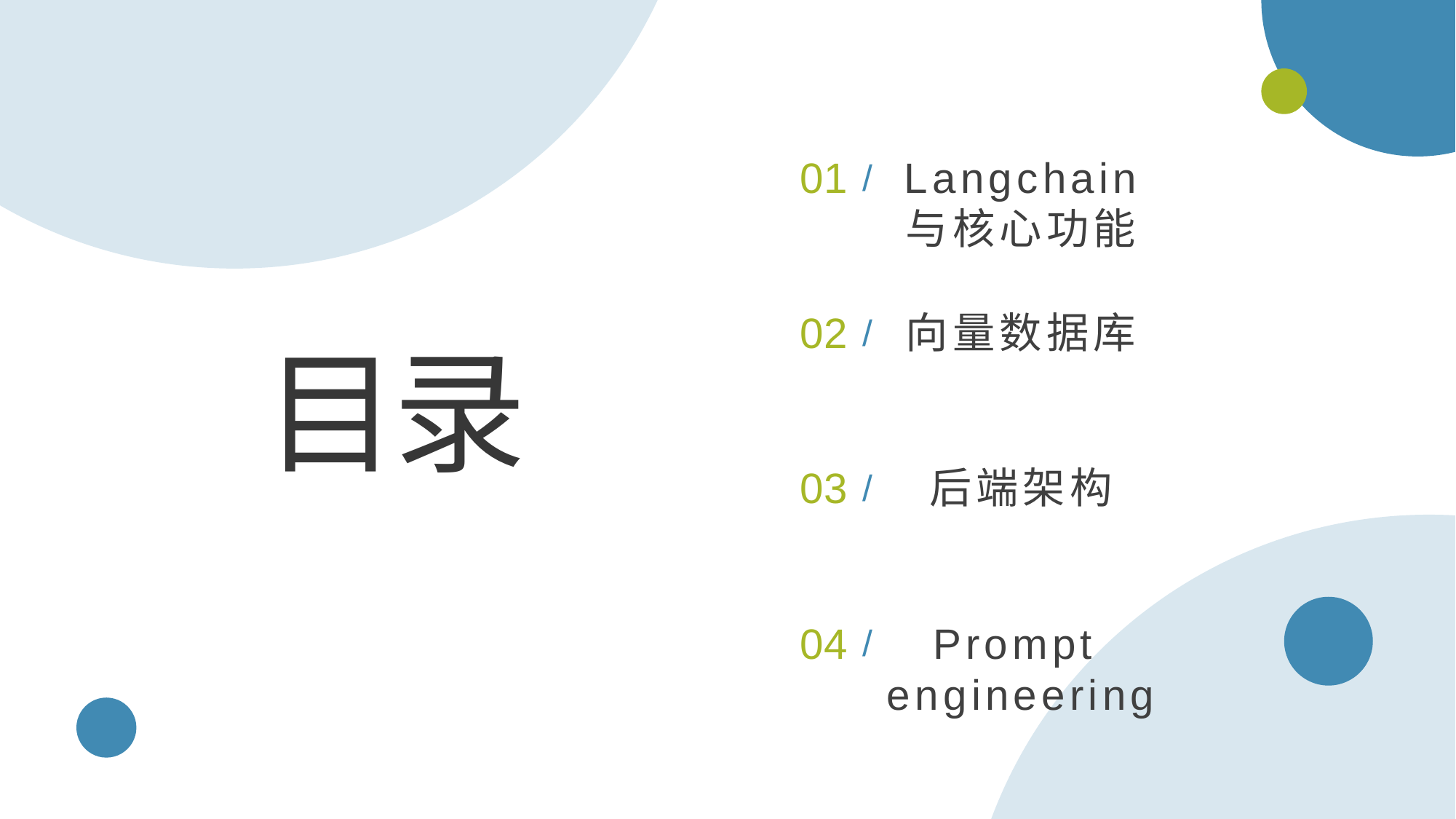

01
Langchain
与核心功能
/
02
向量数据库
/
目录
03
后端架构
/

04
Prompt
engineering
/